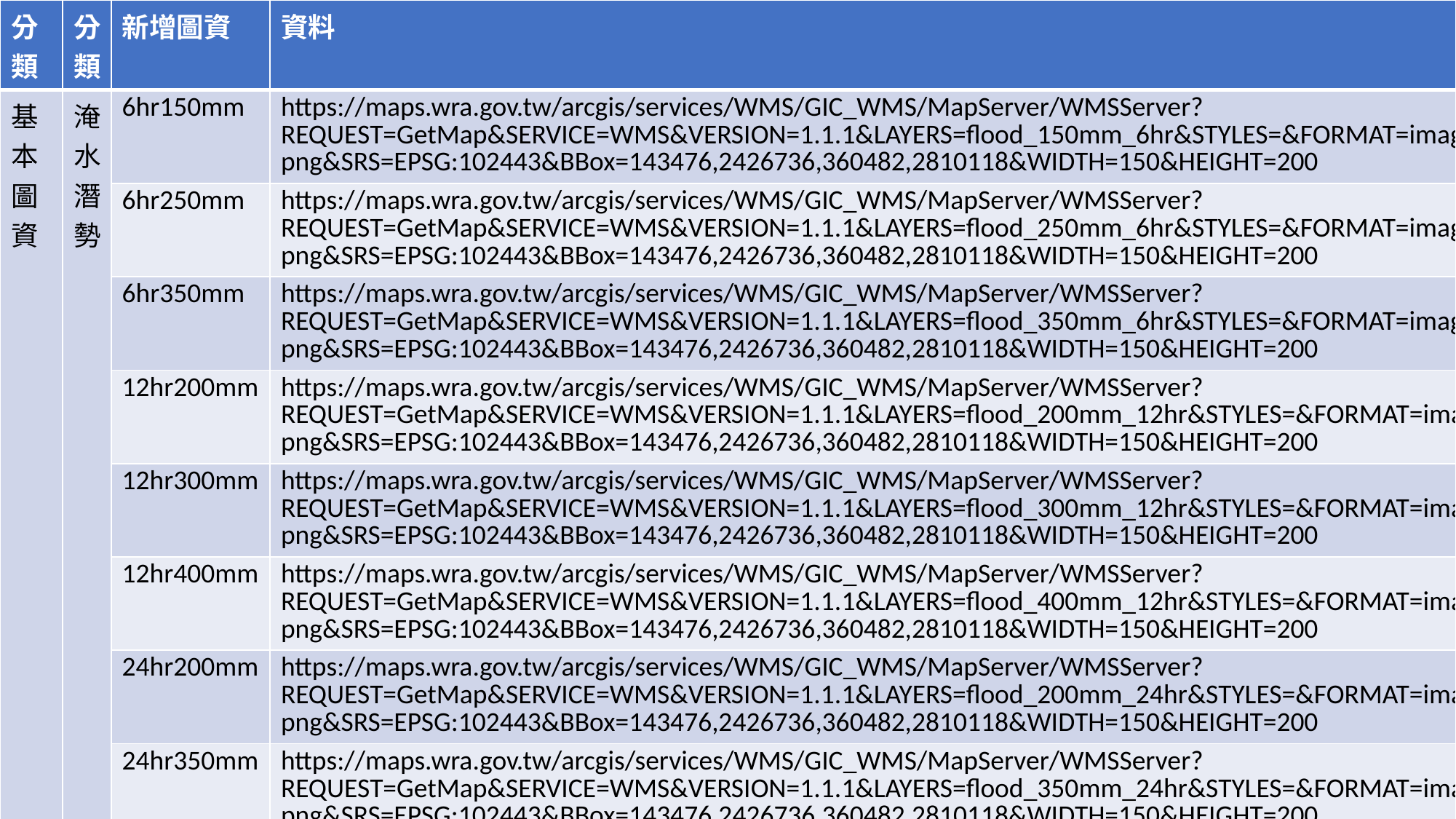

| 分類 | 分類 | 新增圖資 | 資料 |
| --- | --- | --- | --- |
| 基本圖資 | 淹水潛勢 | 6hr150mm | https://maps.wra.gov.tw/arcgis/services/WMS/GIC\_WMS/MapServer/WMSServer?REQUEST=GetMap&SERVICE=WMS&VERSION=1.1.1&LAYERS=flood\_150mm\_6hr&STYLES=&FORMAT=image/png&SRS=EPSG:102443&BBox=143476,2426736,360482,2810118&WIDTH=150&HEIGHT=200 |
|  |  | 6hr250mm | https://maps.wra.gov.tw/arcgis/services/WMS/GIC\_WMS/MapServer/WMSServer?REQUEST=GetMap&SERVICE=WMS&VERSION=1.1.1&LAYERS=flood\_250mm\_6hr&STYLES=&FORMAT=image/png&SRS=EPSG:102443&BBox=143476,2426736,360482,2810118&WIDTH=150&HEIGHT=200 |
|  |  | 6hr350mm | https://maps.wra.gov.tw/arcgis/services/WMS/GIC\_WMS/MapServer/WMSServer?REQUEST=GetMap&SERVICE=WMS&VERSION=1.1.1&LAYERS=flood\_350mm\_6hr&STYLES=&FORMAT=image/png&SRS=EPSG:102443&BBox=143476,2426736,360482,2810118&WIDTH=150&HEIGHT=200 |
|  |  | 12hr200mm | https://maps.wra.gov.tw/arcgis/services/WMS/GIC\_WMS/MapServer/WMSServer?REQUEST=GetMap&SERVICE=WMS&VERSION=1.1.1&LAYERS=flood\_200mm\_12hr&STYLES=&FORMAT=image/png&SRS=EPSG:102443&BBox=143476,2426736,360482,2810118&WIDTH=150&HEIGHT=200 |
|  |  | 12hr300mm | https://maps.wra.gov.tw/arcgis/services/WMS/GIC\_WMS/MapServer/WMSServer?REQUEST=GetMap&SERVICE=WMS&VERSION=1.1.1&LAYERS=flood\_300mm\_12hr&STYLES=&FORMAT=image/png&SRS=EPSG:102443&BBox=143476,2426736,360482,2810118&WIDTH=150&HEIGHT=200 |
|  |  | 12hr400mm | https://maps.wra.gov.tw/arcgis/services/WMS/GIC\_WMS/MapServer/WMSServer?REQUEST=GetMap&SERVICE=WMS&VERSION=1.1.1&LAYERS=flood\_400mm\_12hr&STYLES=&FORMAT=image/png&SRS=EPSG:102443&BBox=143476,2426736,360482,2810118&WIDTH=150&HEIGHT=200 |
|  |  | 24hr200mm | https://maps.wra.gov.tw/arcgis/services/WMS/GIC\_WMS/MapServer/WMSServer?REQUEST=GetMap&SERVICE=WMS&VERSION=1.1.1&LAYERS=flood\_200mm\_24hr&STYLES=&FORMAT=image/png&SRS=EPSG:102443&BBox=143476,2426736,360482,2810118&WIDTH=150&HEIGHT=200 |
|  |  | 24hr350mm | https://maps.wra.gov.tw/arcgis/services/WMS/GIC\_WMS/MapServer/WMSServer?REQUEST=GetMap&SERVICE=WMS&VERSION=1.1.1&LAYERS=flood\_350mm\_24hr&STYLES=&FORMAT=image/png&SRS=EPSG:102443&BBox=143476,2426736,360482,2810118&WIDTH=150&HEIGHT=200 |
|  |  | 24hr500mm | https://maps.wra.gov.tw/arcgis/services/WMS/GIC\_WMS/MapServer/WMSServer?REQUEST=GetMap&SERVICE=WMS&VERSION=1.1.1&LAYERS=flood\_500mm\_24hr&STYLES=&FORMAT=image/png&SRS=EPSG:102443&BBox=143476,2426736,360482,2810118&WIDTH=150&HEIGHT=200 |
|  |  | 24hr650mm | https://maps.wra.gov.tw/arcgis/services/WMS/GIC\_WMS/MapServer/WMSServer?REQUEST=GetMap&SERVICE=WMS&VERSION=1.1.1&LAYERS=flood\_650mm\_24hr&STYLES=&FORMAT=image/png&SRS=EPSG:102443&BBox=143476,2426736,360482,2810118&WIDTH=150&HEIGHT=200 |